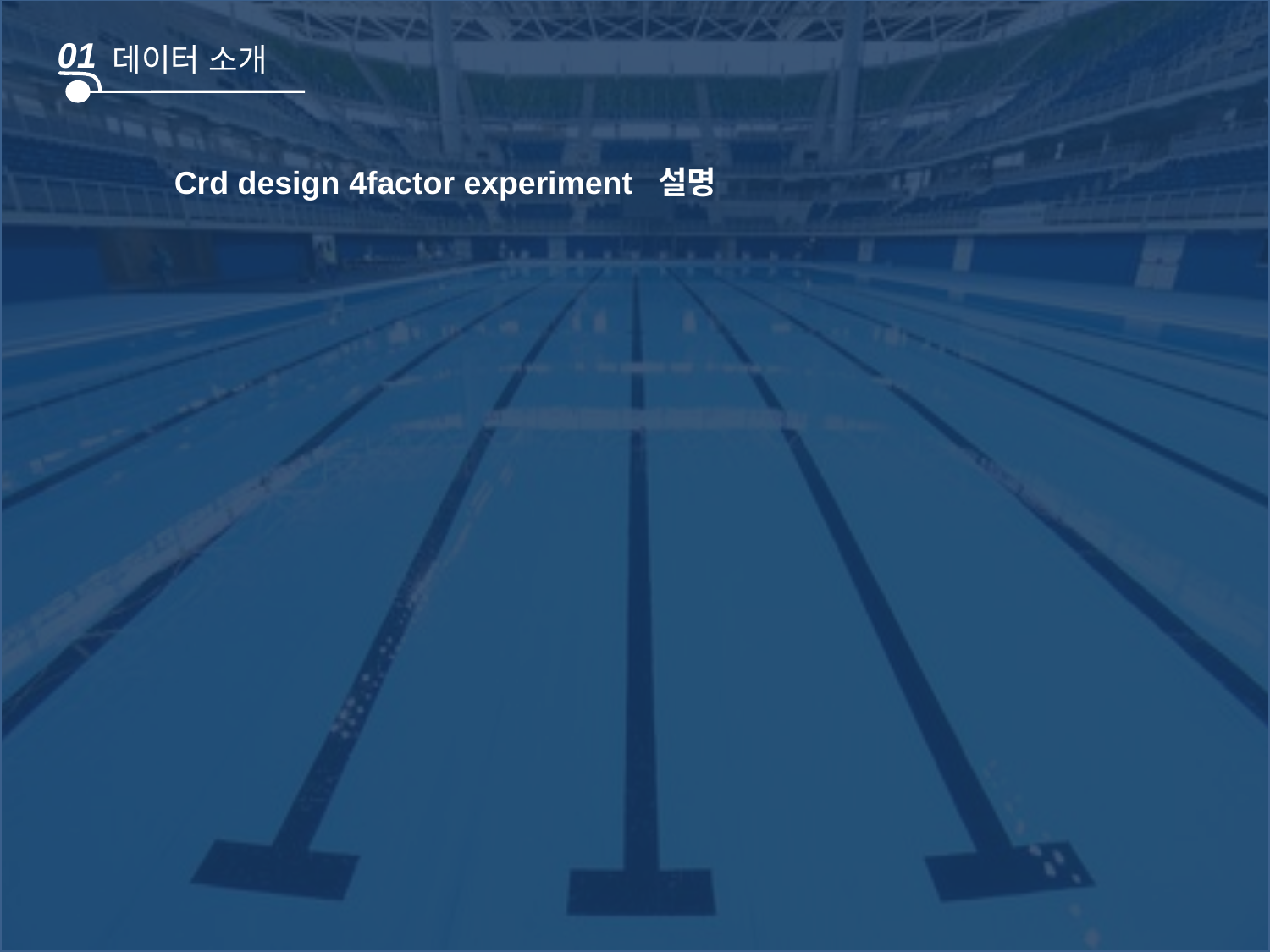

01
데이터 소개

Crd design 4factor experiment  설명